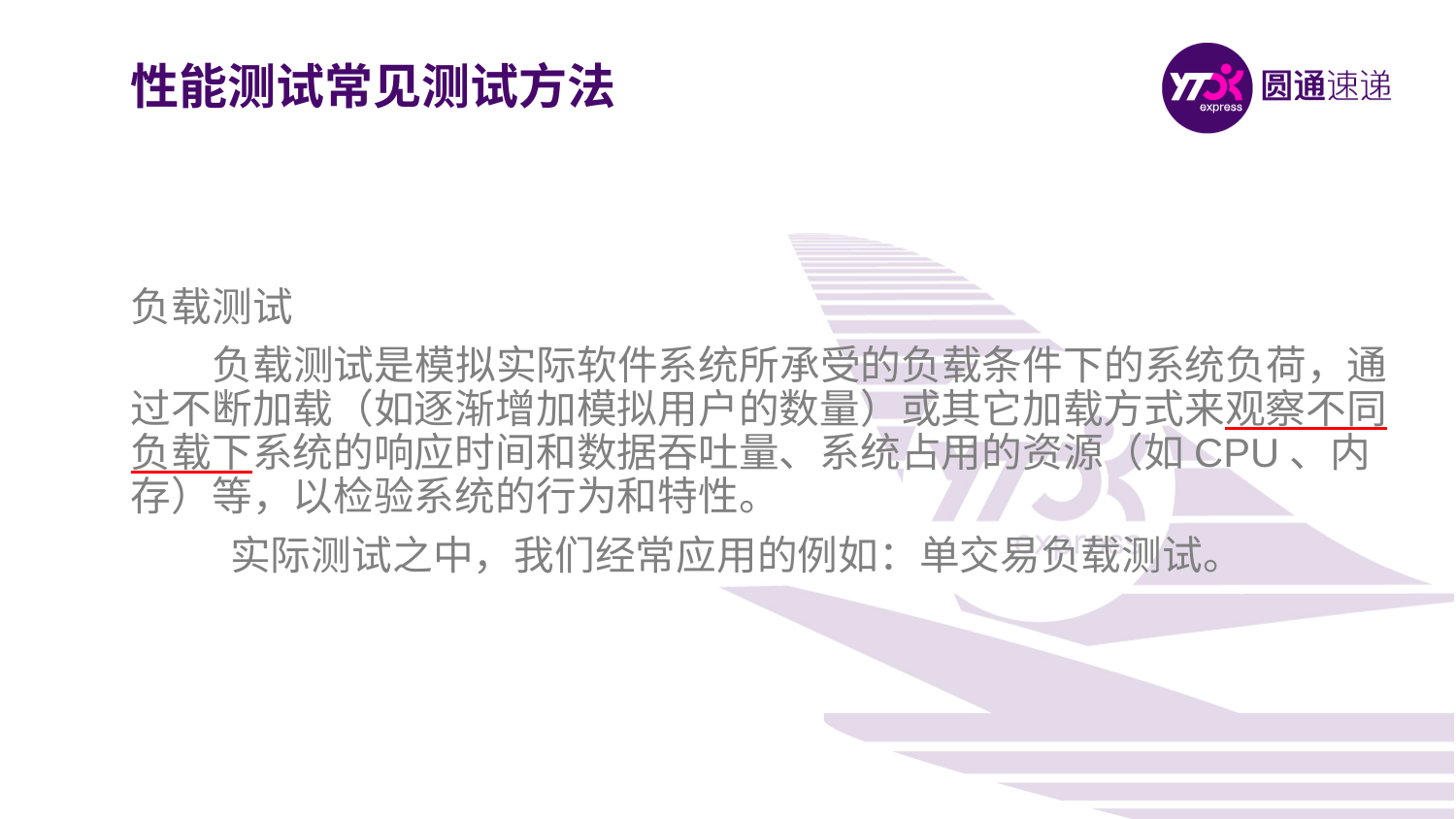

性能测试常见测试方法

负载测试
        负载测试是模拟实际软件系统所承受的负载条件下的系统负荷，通过不断加载（如逐渐增加模拟用户的数量）或其它加载方式来观察不同负载下系统的响应时间和数据吞吐量、系统占用的资源（如CPU、内存）等，以检验系统的行为和特性。
          实际测试之中，我们经常应用的例如：单交易负载测试。